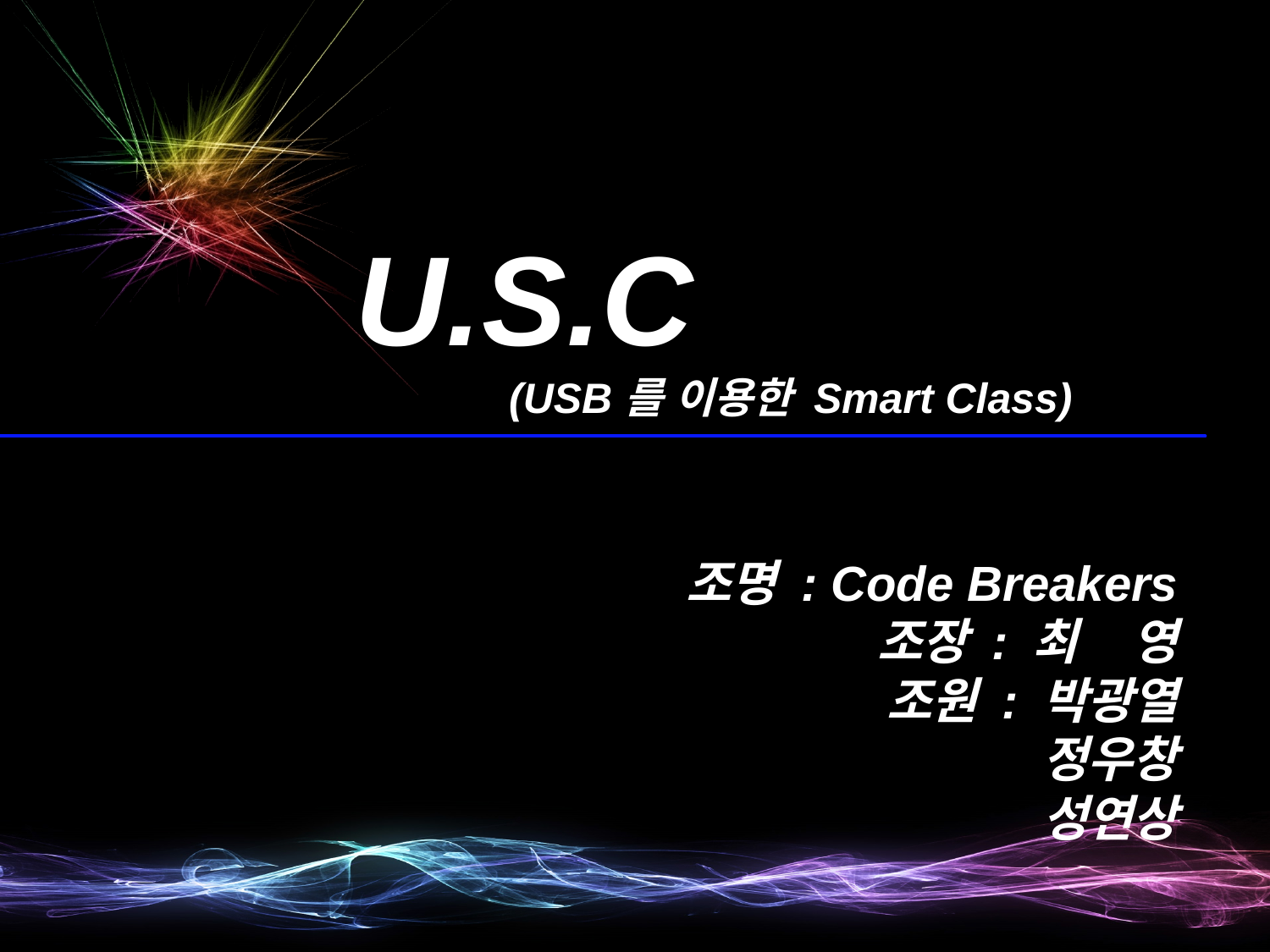

U.S.C
                                  (USB를 이용한 Smart Class)
 조명 : Code Breakers
조장 : 최    영
 조원 : 박광열
정우창
성연상